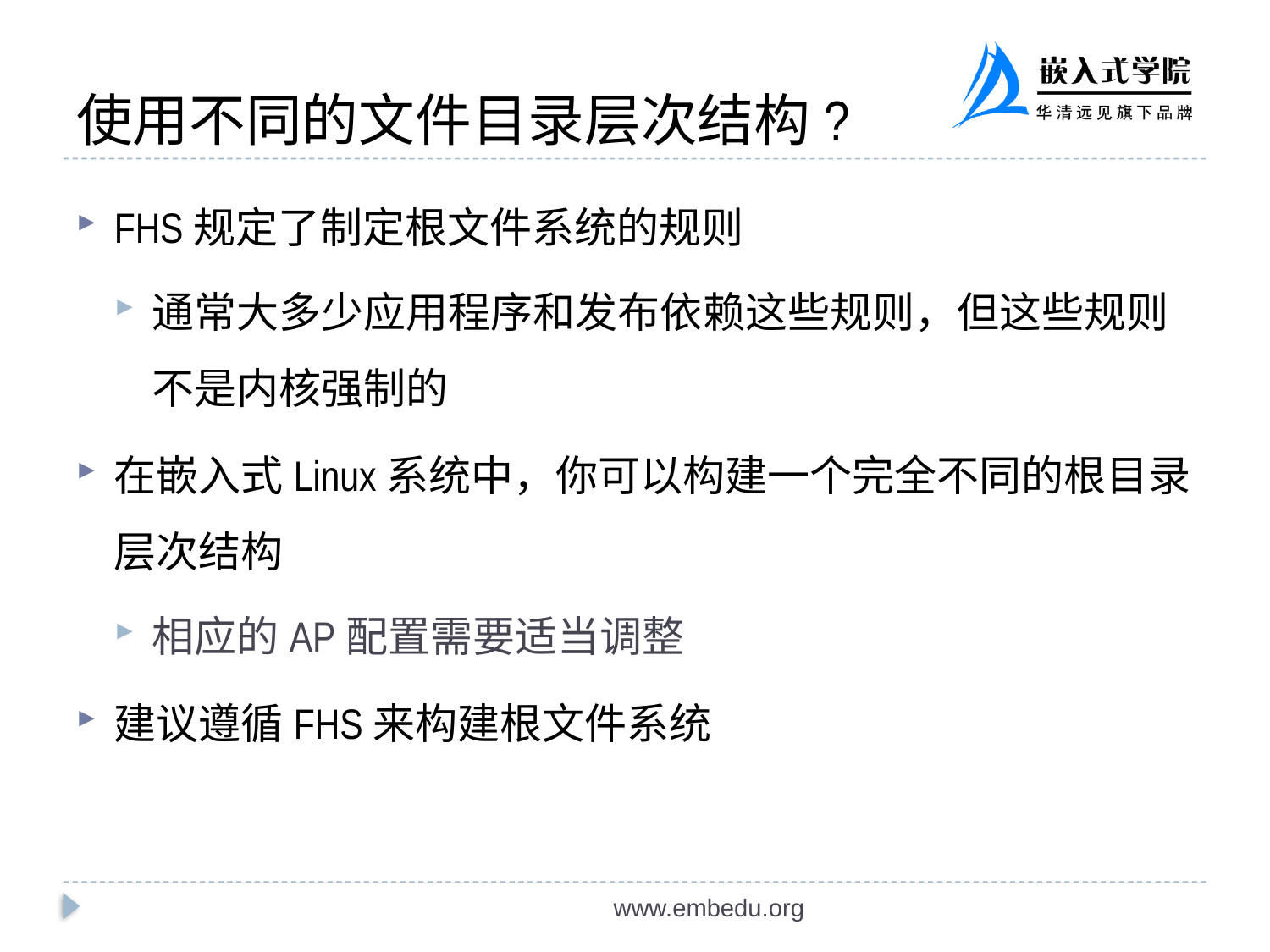

# 使用不同的文件目录层次结构?
FHS规定了制定根文件系统的规则
通常大多少应用程序和发布依赖这些规则，但这些规则不是内核强制的
在嵌入式Linux系统中，你可以构建一个完全不同的根目录层次结构
相应的AP配置需要适当调整
建议遵循FHS来构建根文件系统

www.embedu.org